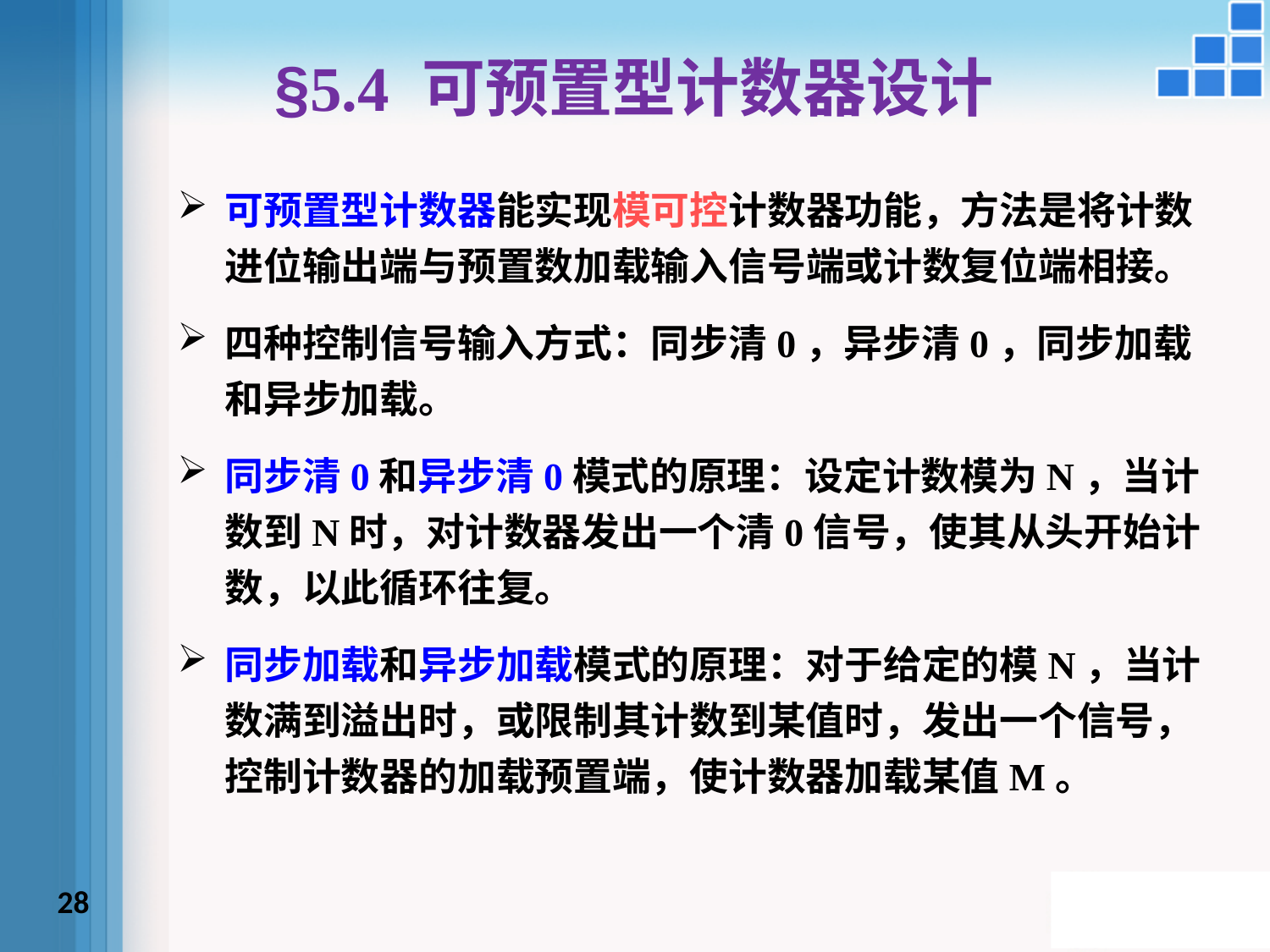

# §5.4 可预置型计数器设计
可预置型计数器能实现模可控计数器功能，方法是将计数进位输出端与预置数加载输入信号端或计数复位端相接。
四种控制信号输入方式：同步清0，异步清0，同步加载和异步加载。
同步清0和异步清0模式的原理：设定计数模为N，当计数到N时，对计数器发出一个清0信号，使其从头开始计数，以此循环往复。
同步加载和异步加载模式的原理：对于给定的模N，当计数满到溢出时，或限制其计数到某值时，发出一个信号，控制计数器的加载预置端，使计数器加载某值M。

28